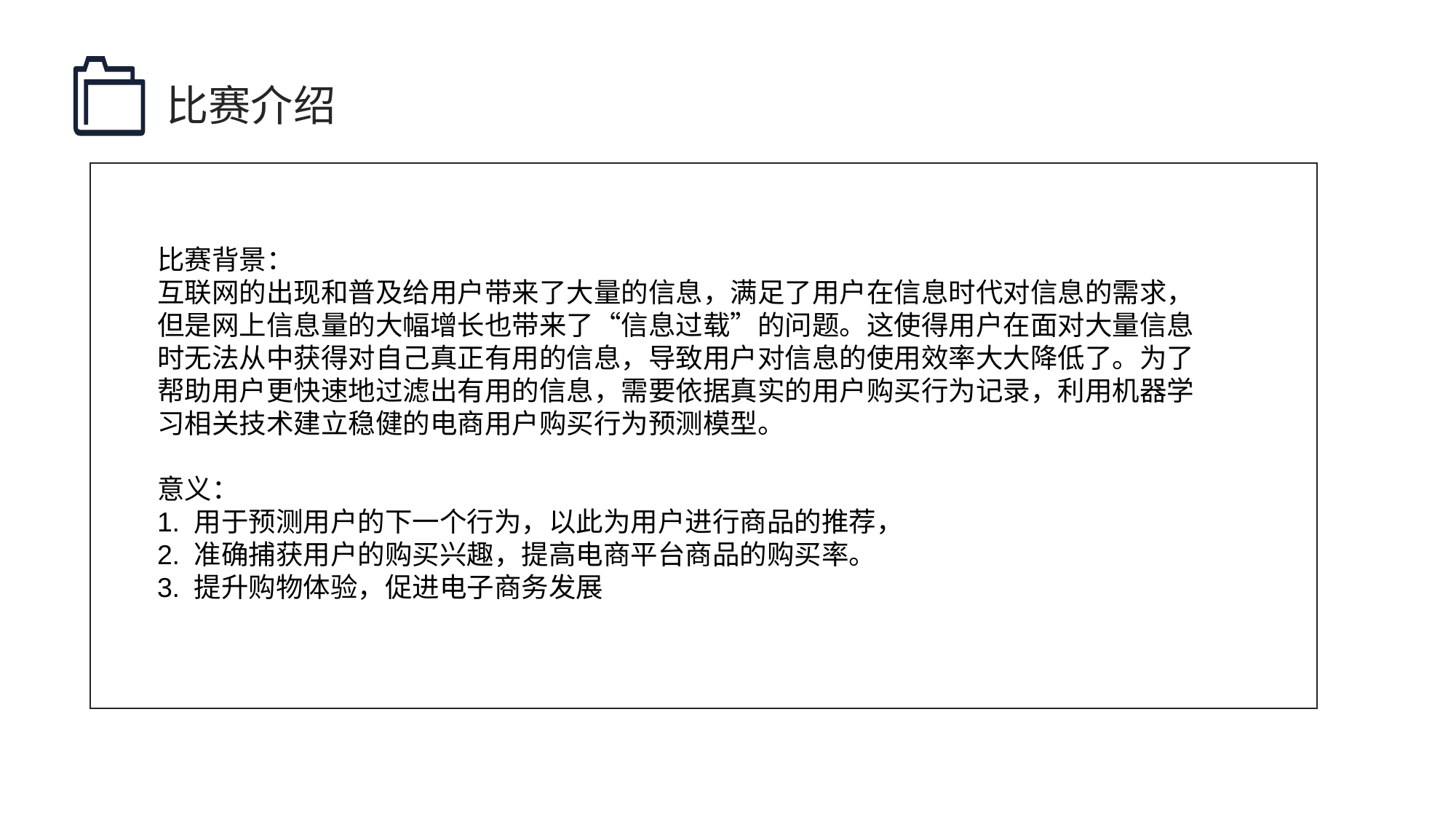

比赛介绍
比赛背景：
互联网的出现和普及给用户带来了大量的信息，满足了用户在信息时代对信息的需求，但是网上信息量的大幅增长也带来了“信息过载”的问题。这使得用户在面对大量信息时无法从中获得对自己真正有用的信息，导致用户对信息的使用效率大大降低了。为了帮助用户更快速地过滤出有用的信息，需要依据真实的用户购买行为记录，利用机器学习相关技术建立稳健的电商用户购买行为预测模型。

意义：
1. 用于预测用户的下一个行为，以此为用户进行商品的推荐，
2. 准确捕获用户的购买兴趣，提高电商平台商品的购买率。
3. 提升购物体验，促进电子商务发展